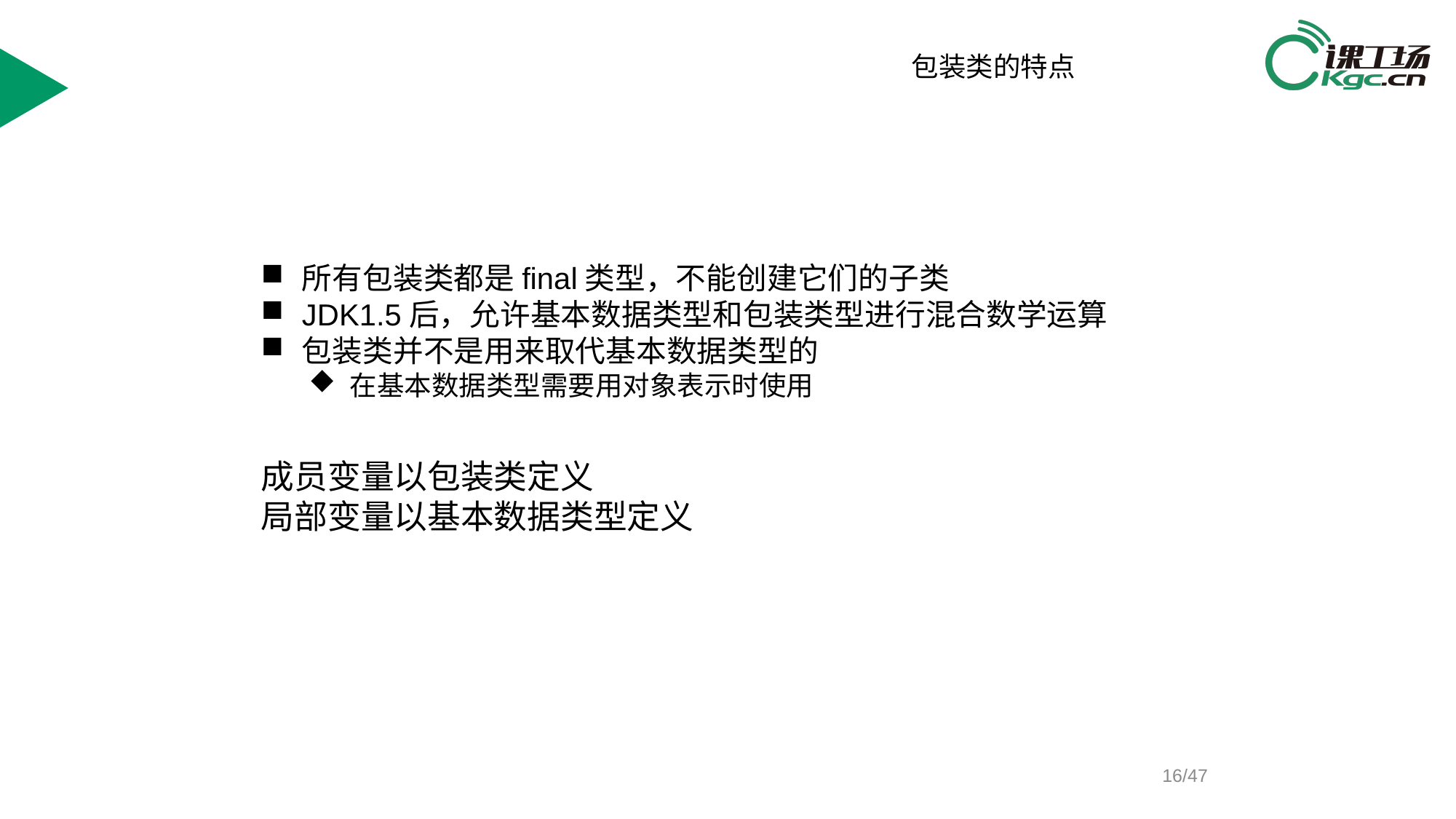

包装类的特点
所有包装类都是final类型，不能创建它们的子类
JDK1.5后，允许基本数据类型和包装类型进行混合数学运算
包装类并不是用来取代基本数据类型的
在基本数据类型需要用对象表示时使用

成员变量以包装类定义
局部变量以基本数据类型定义

16/47